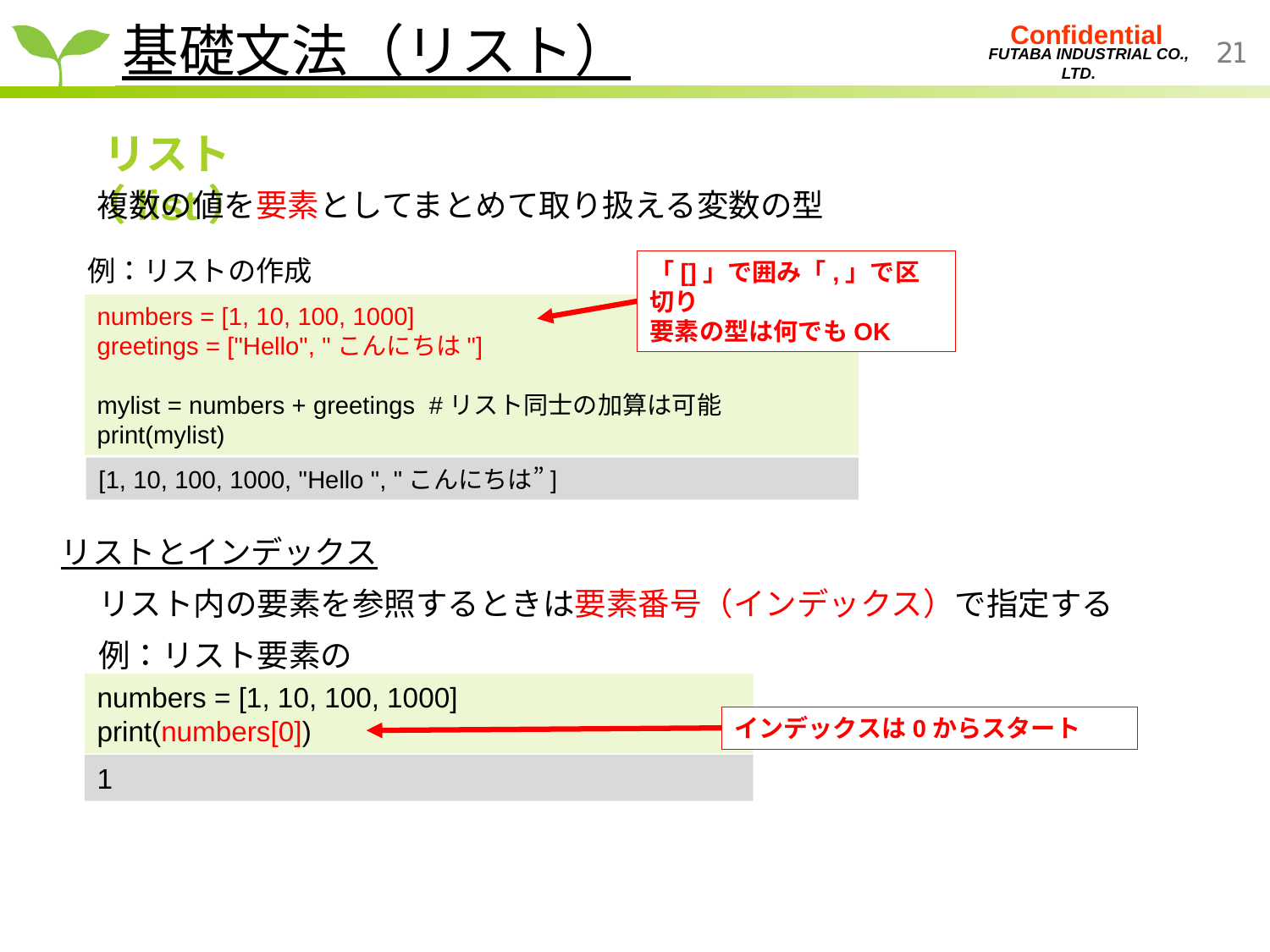

基礎文法（リスト）
リスト（list）
複数の値を要素としてまとめて取り扱える変数の型
例：リストの作成
「[]」で囲み「,」で区切り
要素の型は何でもOK
numbers = [1, 10, 100, 1000]
greetings = ["Hello", "こんにちは"]

mylist = numbers + greetings  #リスト同士の加算は可能
print(mylist)
[1, 10, 100, 1000, "Hello ", "こんにちは”]
リストとインデックス
リスト内の要素を参照するときは要素番号（インデックス）で指定する
例：リスト要素の参照
numbers = [1, 10, 100, 1000]
print(numbers[0])
インデックスは0からスタート
1